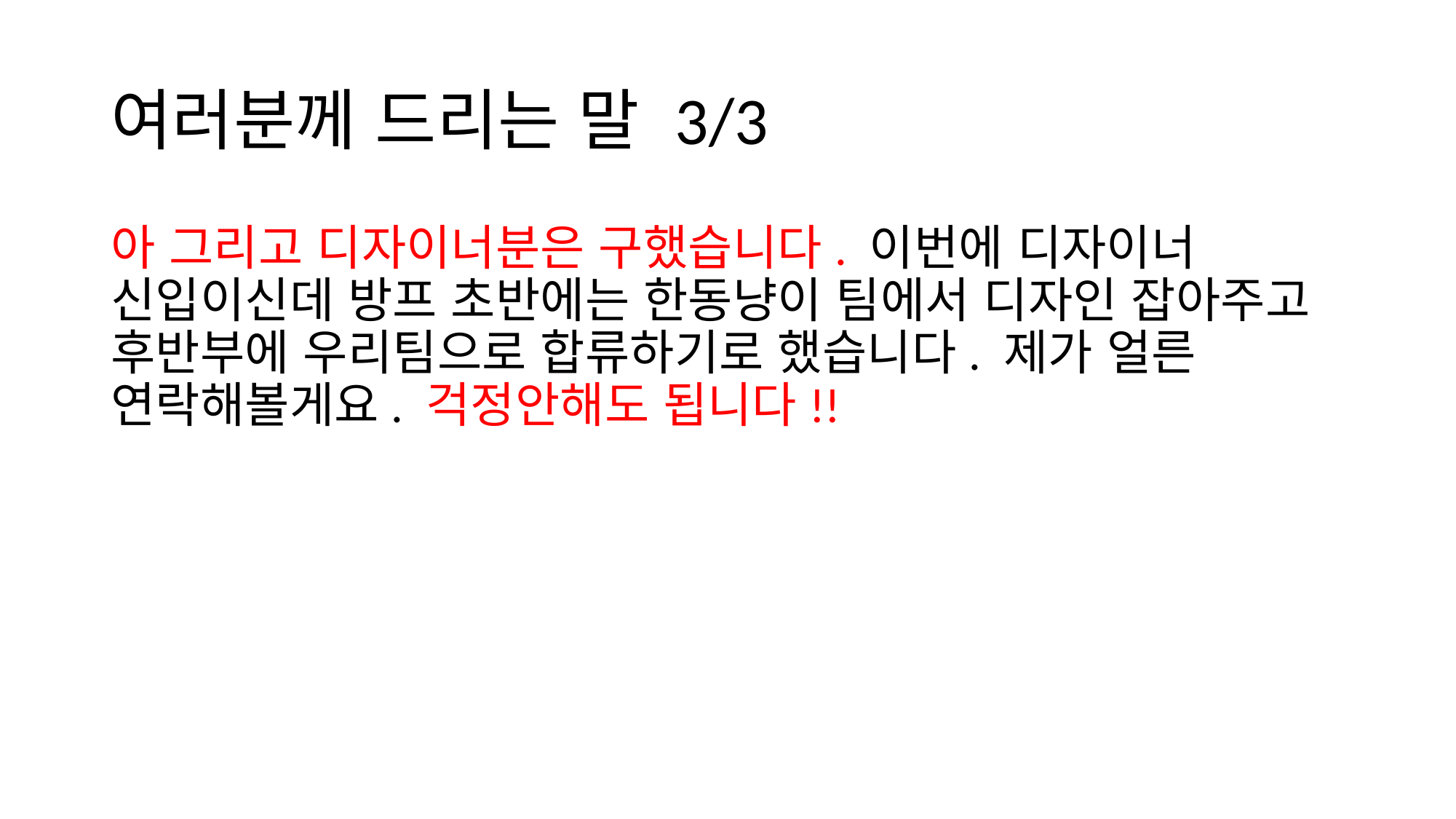

# 여러분께 드리는 말 3/3
아 그리고 디자이너분은 구했습니다. 이번에 디자이너 신입이신데 방프 초반에는 한동냥이 팀에서 디자인 잡아주고 후반부에 우리팀으로 합류하기로 했습니다. 제가 얼른 연락해볼게요. 걱정안해도 됩니다!!